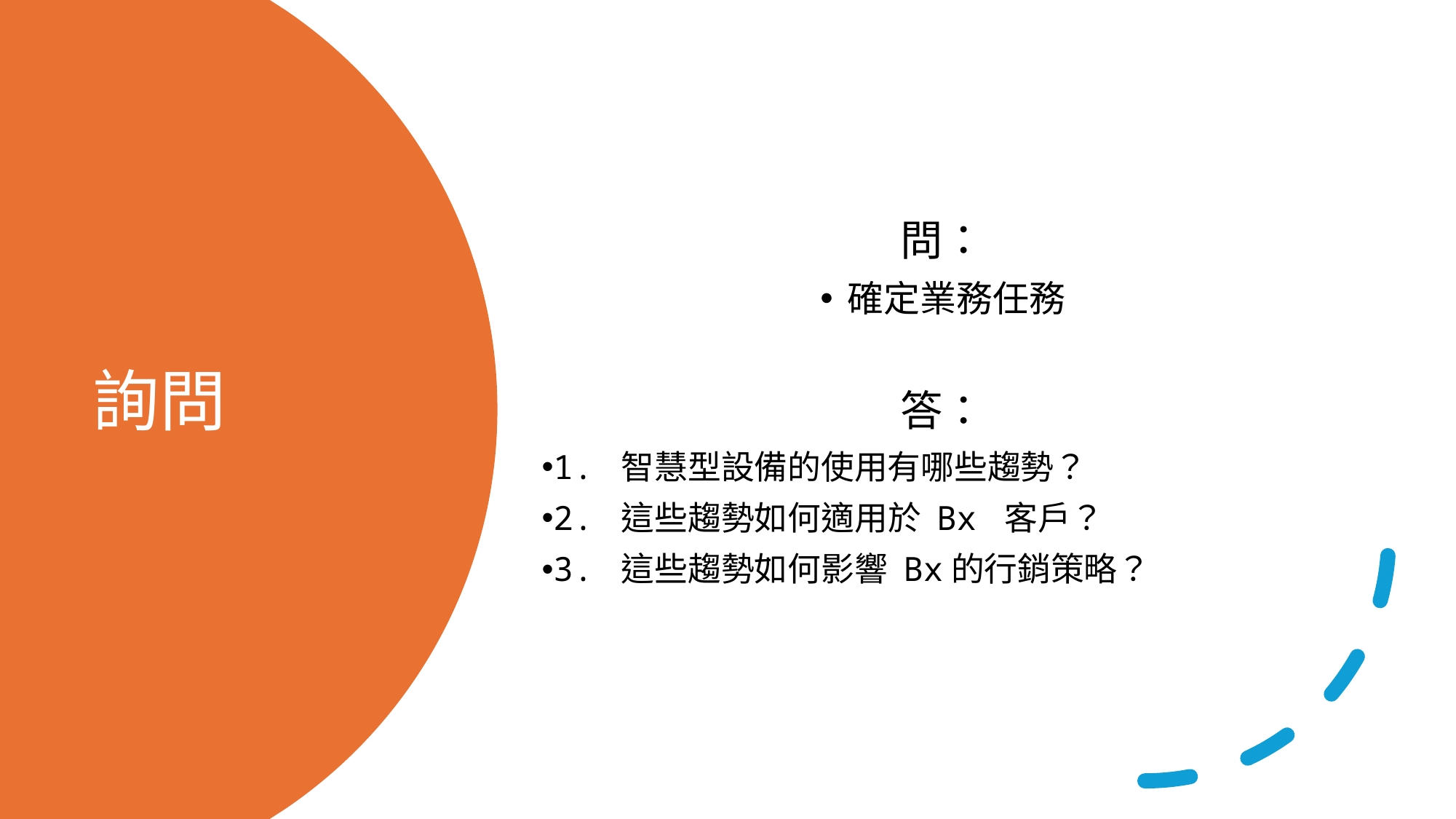

問：
確定業務任務

答：
1. 智慧型設備的使用有哪些趨勢？
2. 這些趨勢如何適用於 Bx 客戶？
3. 這些趨勢如何影響 Bx的行銷策略？
# 詢問